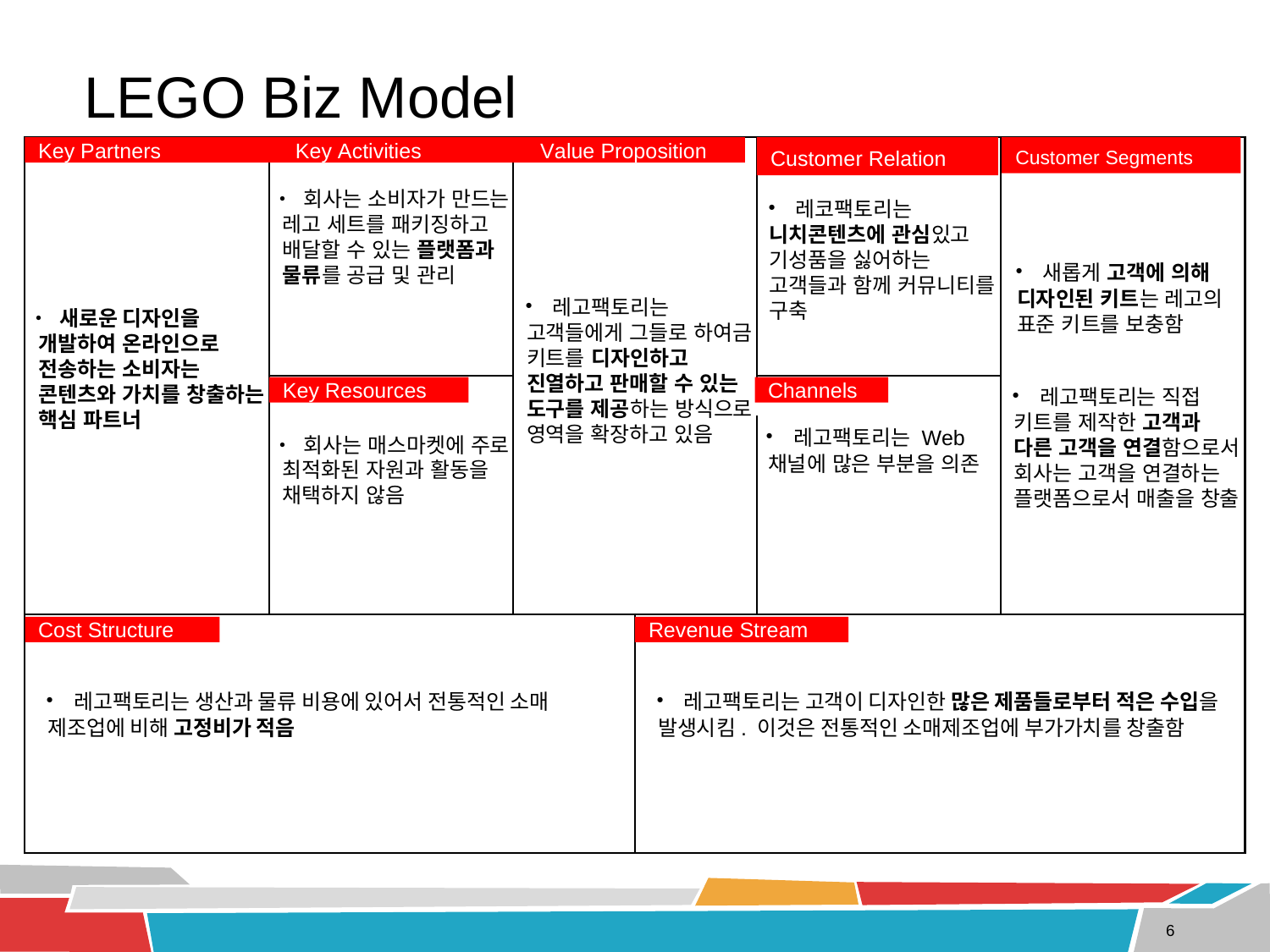

# LEGO Biz Model

Key Partners	Key Activities	Value Proposition

Customer Segments
Customer Relation
• 회사는 소비자가 만드는 레고 세트를 패키징하고 배달할 수 있는 플랫폼과 물류를 공급 및 관리
• 레코팩토리는 니치콘텐츠에 관심있고 기성품을 싫어하는 고객들과 함께 커뮤니티를 구축
• 새롭게 고객에 의해 디자인된 키트는 레고의 표준 키트를 보충함
• 레고팩토리는 고객들에게 그들로 하여금 키트를 디자인하고 진열하고 판매할 수 있는 도구를 제공하는 방식으로 영역을 확장하고 있음
• 새로운 디자인을 개발하여 온라인으로  전송하는 소비자는 콘텐츠와 가치를 창출하는 핵심 파트너

Key Resources
Channels
• 레고팩토리는 직접 키트를 제작한 고객과 다른 고객을 연결함으로서 회사는 고객을 연결하는 플랫폼으로서 매출을 창출

• 레고팩토리는 Web 채널에 많은 부분을 의존
• 회사는 매스마켓에 주로 최적화된 자원과 활동을 채택하지 않음

Cost Structure
Revenue Stream
• 레고팩토리는 생산과 물류 비용에 있어서 전통적인 소매 제조업에 비해 고정비가 적음
• 레고팩토리는 고객이 디자인한 많은 제품들로부터 적은 수입을 발생시킴. 이것은 전통적인 소매제조업에 부가가치를 창출함

6